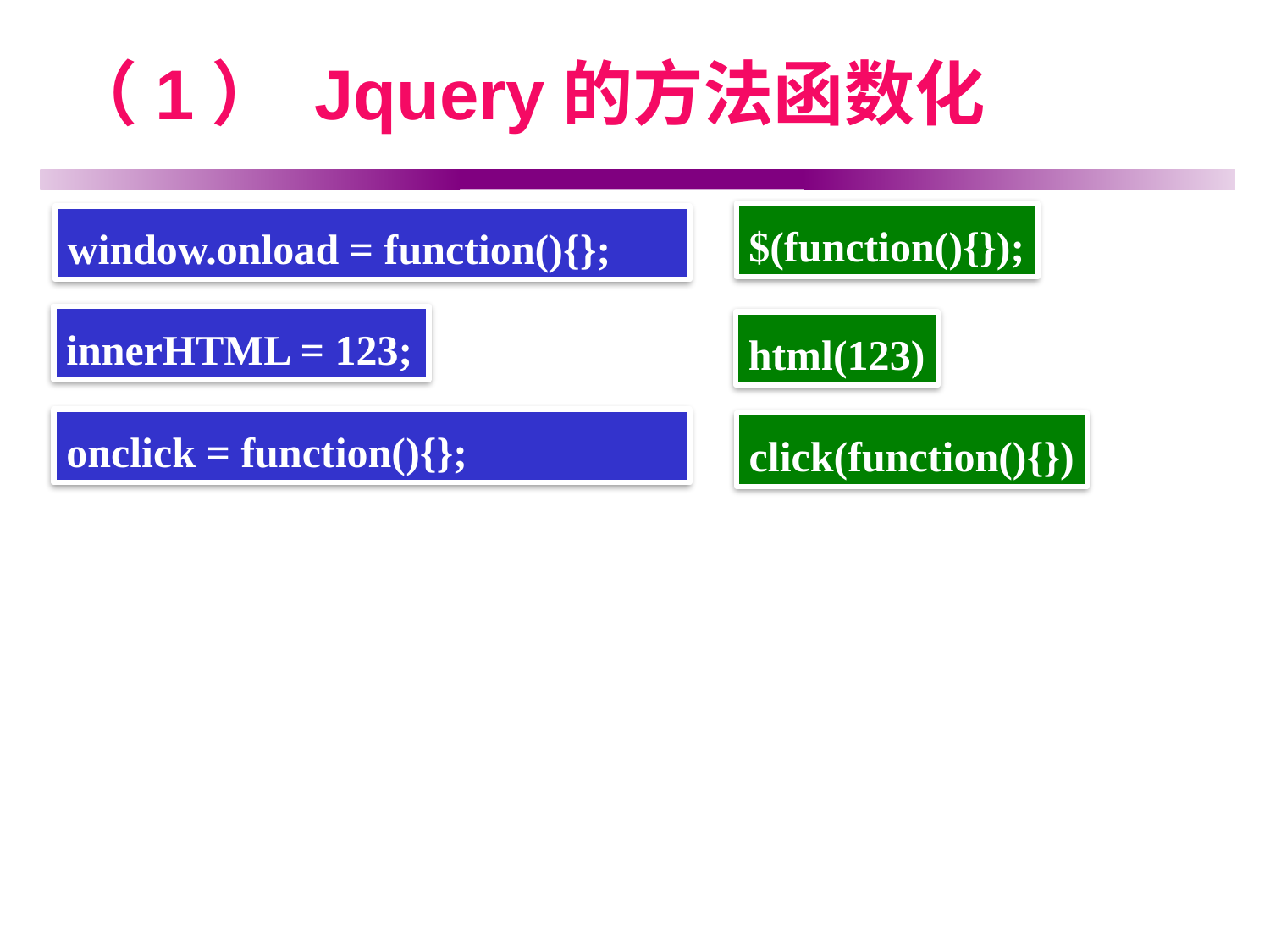

# （1） Jquery的方法函数化
$(function(){});
window.onload = function(){};
innerHTML = 123;
html(123)
onclick = function(){};
click(function(){})